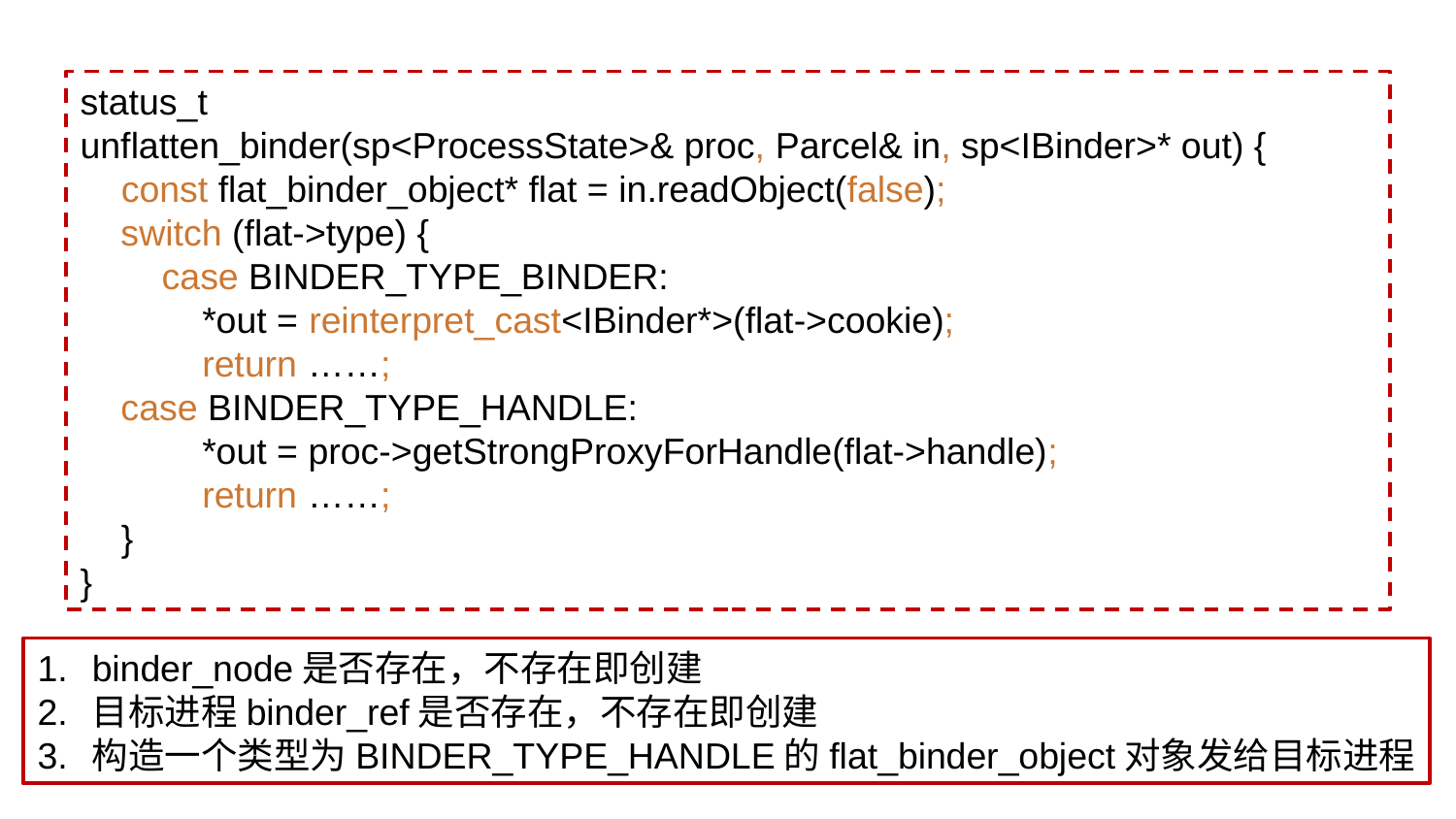

status_t
unflatten_binder(sp<ProcessState>& proc, Parcel& in, sp<IBinder>* out) {
    const flat_binder_object* flat = in.readObject(false);
    switch (flat->type) {
        case BINDER_TYPE_BINDER:
            *out = reinterpret_cast<IBinder*>(flat->cookie);
            return ……;
    case BINDER_TYPE_HANDLE:
            *out = proc->getStrongProxyForHandle(flat->handle);
            return ……;
    }
}
binder_node是否存在，不存在即创建
目标进程binder_ref是否存在，不存在即创建
构造一个类型为BINDER_TYPE_HANDLE的flat_binder_object对象发给目标进程